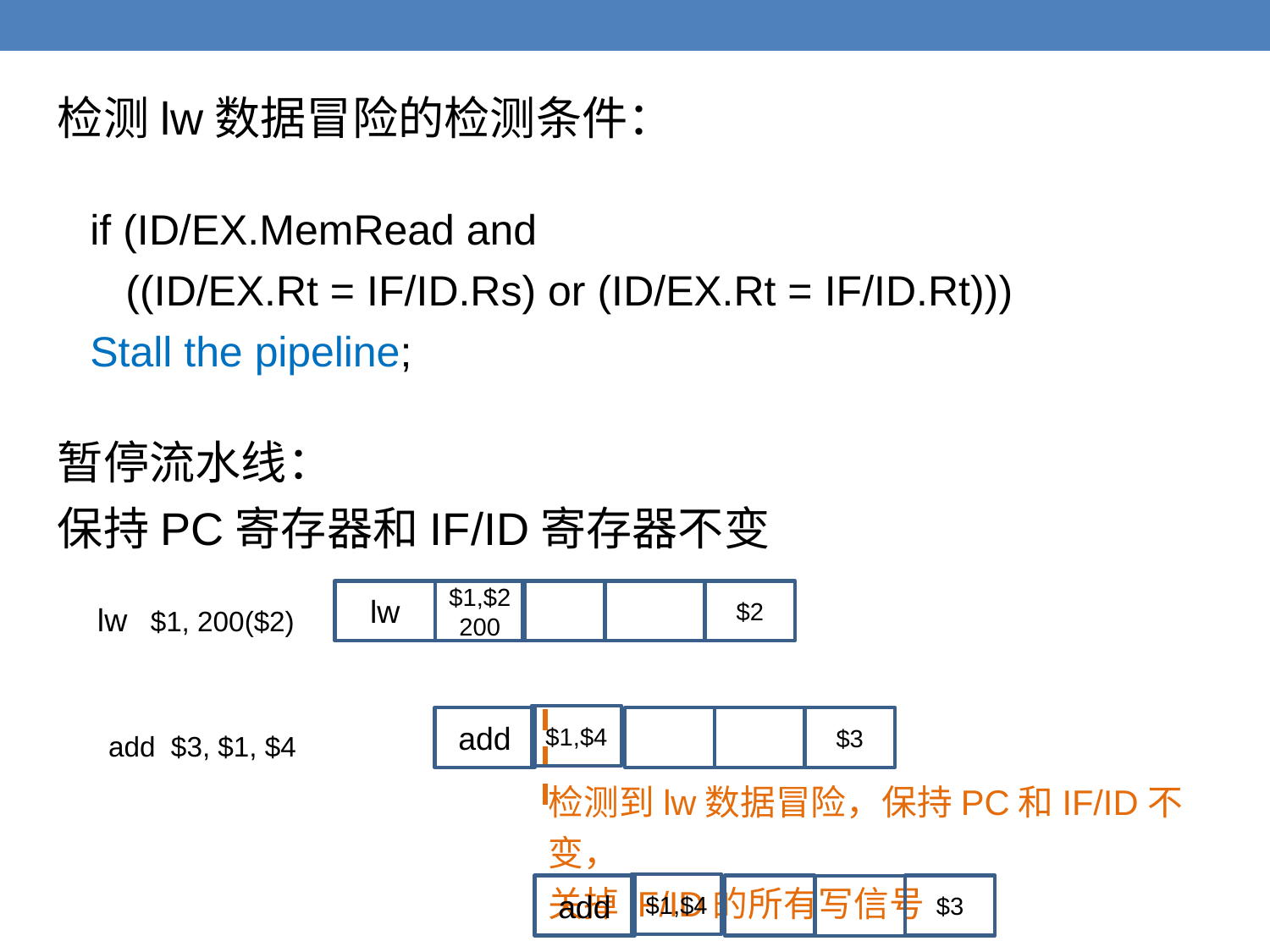

43
检测lw数据冒险的检测条件：
if (ID/EX.MemRead and
   ((ID/EX.Rt = IF/ID.Rs) or (ID/EX.Rt = IF/ID.Rt)))
Stall the pipeline;
暂停流水线：
保持PC寄存器和IF/ID寄存器不变
lw
$1,$2
200

$2
lw   $1, 200($2)
$1,$4
add

$3

add  $3, $1, $4
检测到lw数据冒险，保持PC和IF/ID不变，
关掉IF/ID的所有写信号
$1,$4
add

$3